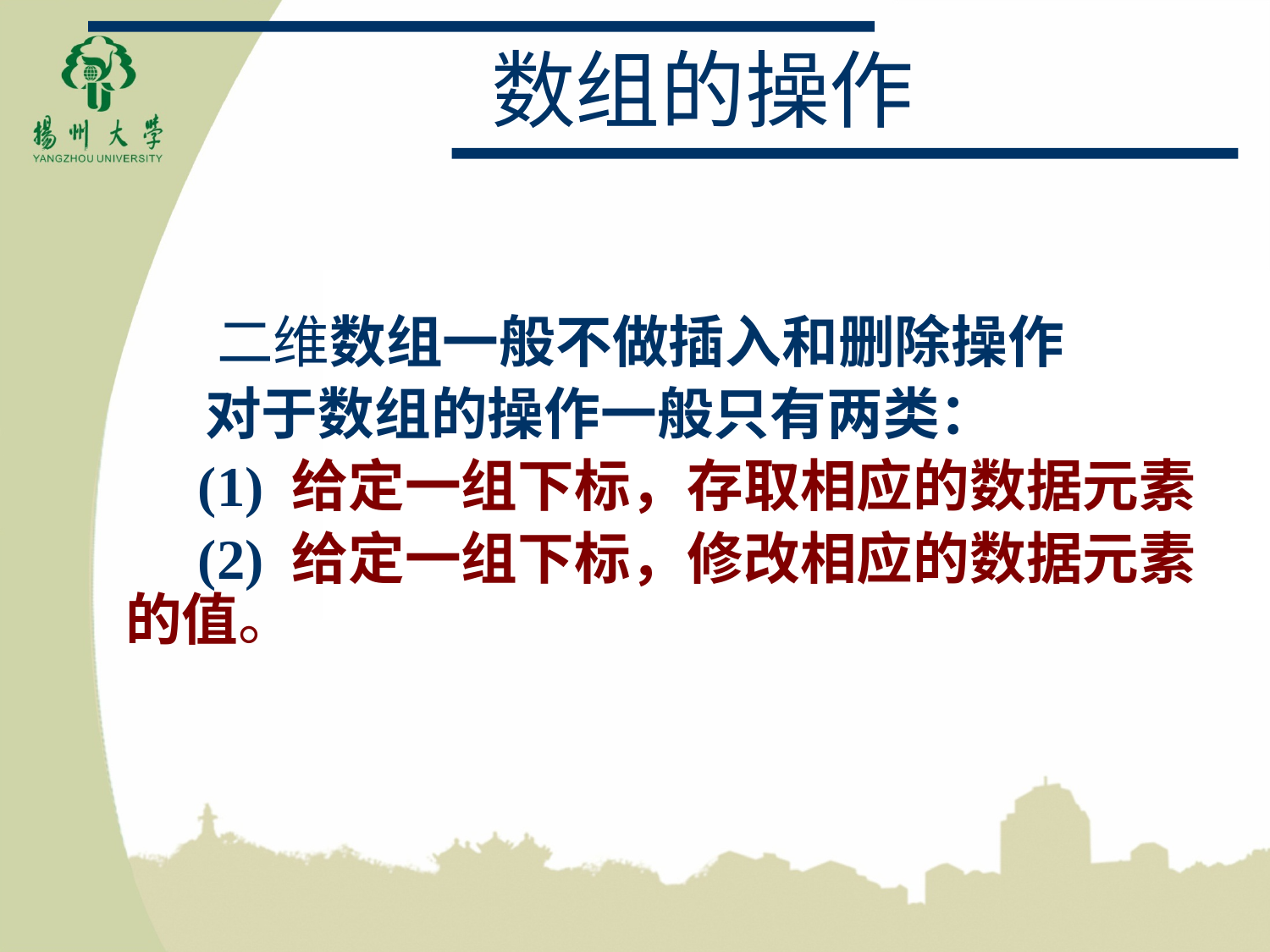

# 数组的操作
      二维数组一般不做插入和删除操作
     对于数组的操作一般只有两类：
     (1) 给定一组下标，存取相应的数据元素
     (2) 给定一组下标，修改相应的数据元素的值。